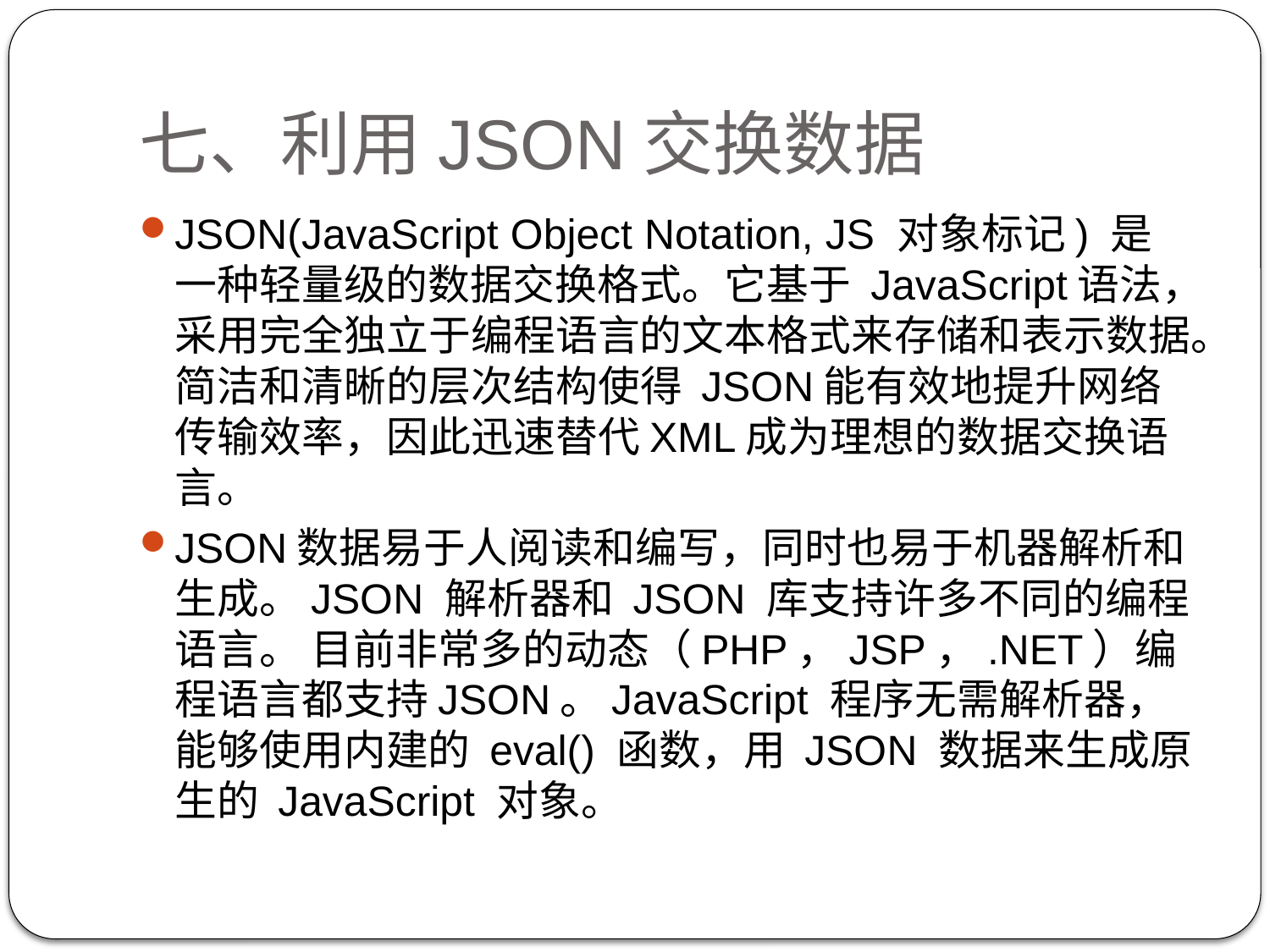

# 七、利用JSON交换数据
JSON(JavaScript Object Notation, JS 对象标记) 是一种轻量级的数据交换格式。它基于 JavaScript语法，采用完全独立于编程语言的文本格式来存储和表示数据。简洁和清晰的层次结构使得 JSON能有效地提升网络传输效率，因此迅速替代XML成为理想的数据交换语言。
JSON数据易于人阅读和编写，同时也易于机器解析和生成。JSON 解析器和 JSON 库支持许多不同的编程语言。 目前非常多的动态（PHP，JSP，.NET）编程语言都支持JSON。JavaScript 程序无需解析器，能够使用内建的 eval() 函数，用 JSON 数据来生成原生的 JavaScript 对象。